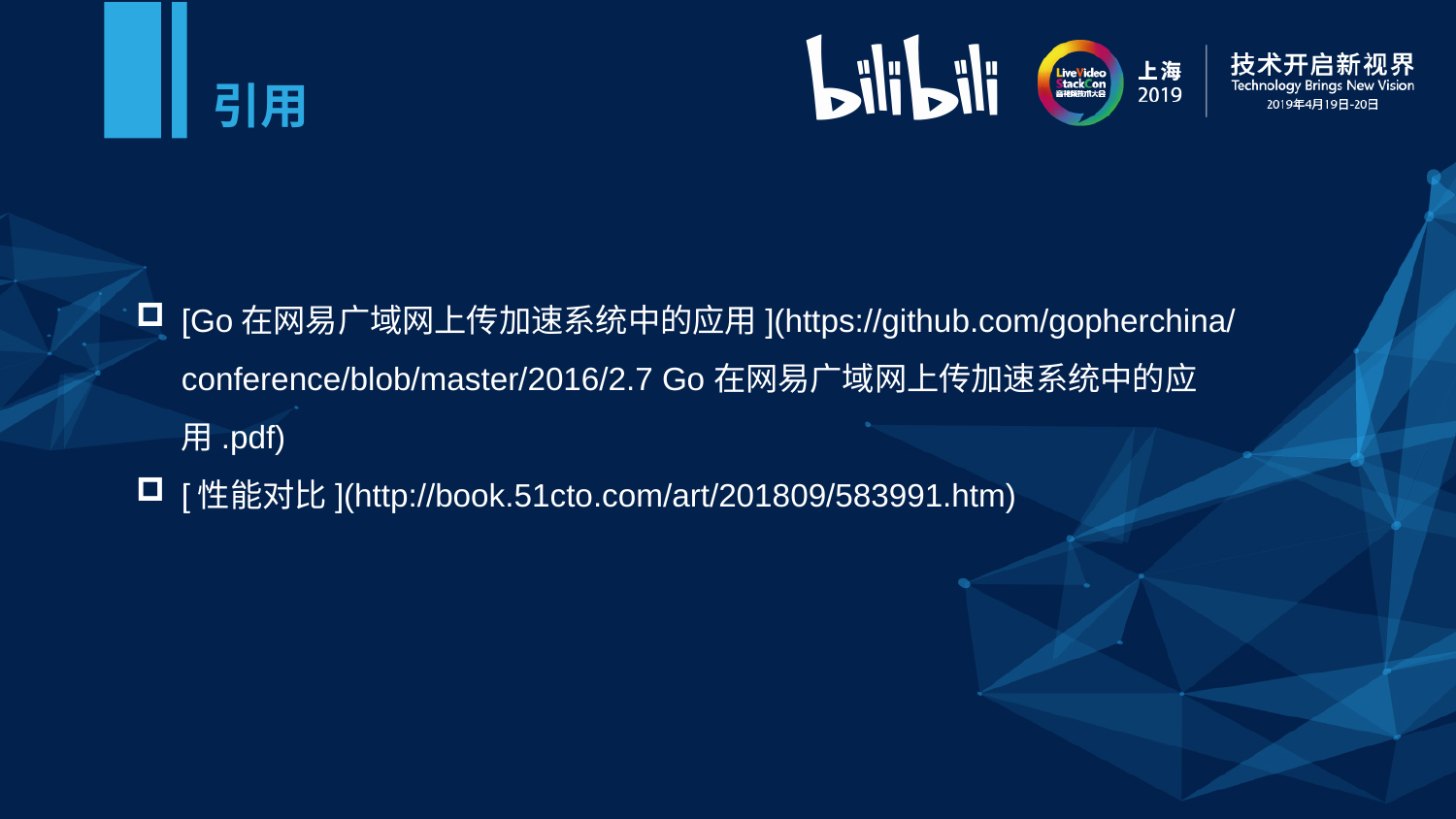

引用
[Go在网易广域网上传加速系统中的应用](https://github.com/gopherchina/conference/blob/master/2016/2.7 Go在网易广域网上传加速系统中的应用.pdf)
[性能对比](http://book.51cto.com/art/201809/583991.htm)